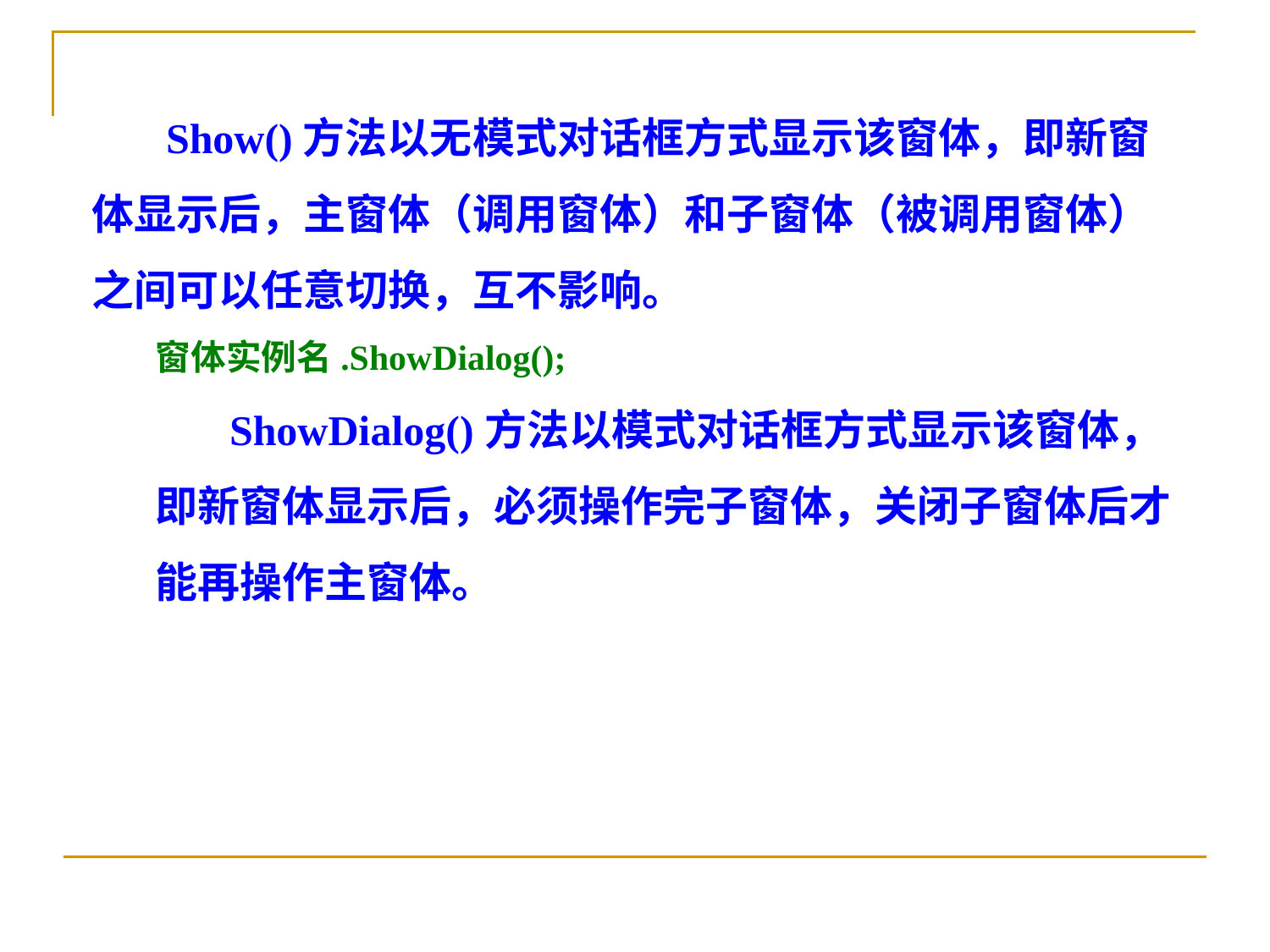

Show()方法以无模式对话框方式显示该窗体，即新窗体显示后，主窗体（调用窗体）和子窗体（被调用窗体）之间可以任意切换，互不影响。
窗体实例名.ShowDialog();
       ShowDialog()方法以模式对话框方式显示该窗体，即新窗体显示后，必须操作完子窗体，关闭子窗体后才能再操作主窗体。